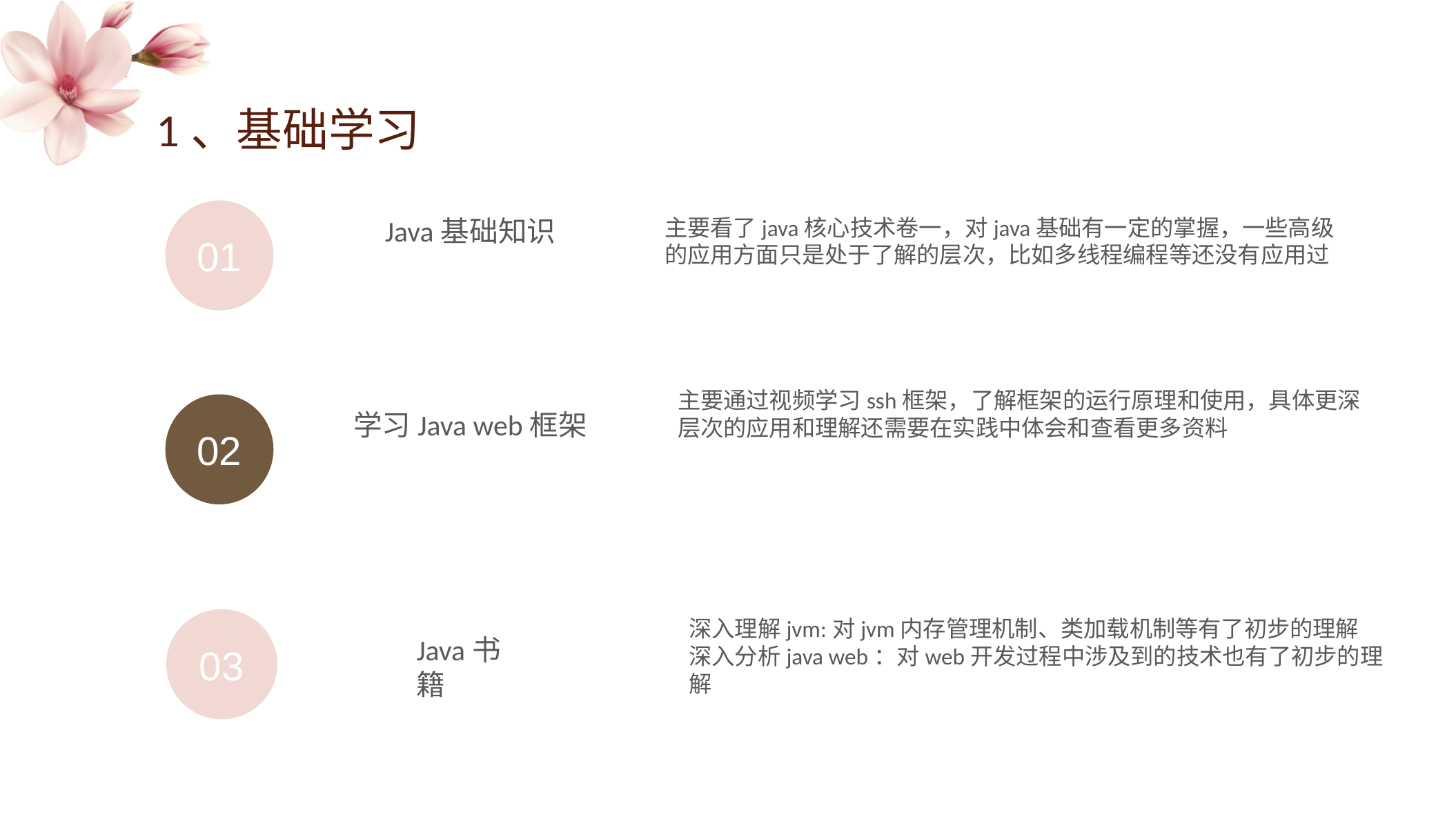

1、基础学习
01
Java基础知识
主要看了java核心技术卷一，对java基础有一定的掌握，一些高级的应用方面只是处于了解的层次，比如多线程编程等还没有应用过
主要通过视频学习ssh框架，了解框架的运行原理和使用，具体更深层次的应用和理解还需要在实践中体会和查看更多资料
02
学习Java web框架
03
深入理解jvm:对jvm内存管理机制、类加载机制等有了初步的理解
深入分析java web：对web开发过程中涉及到的技术也有了初步的理解
Java书籍